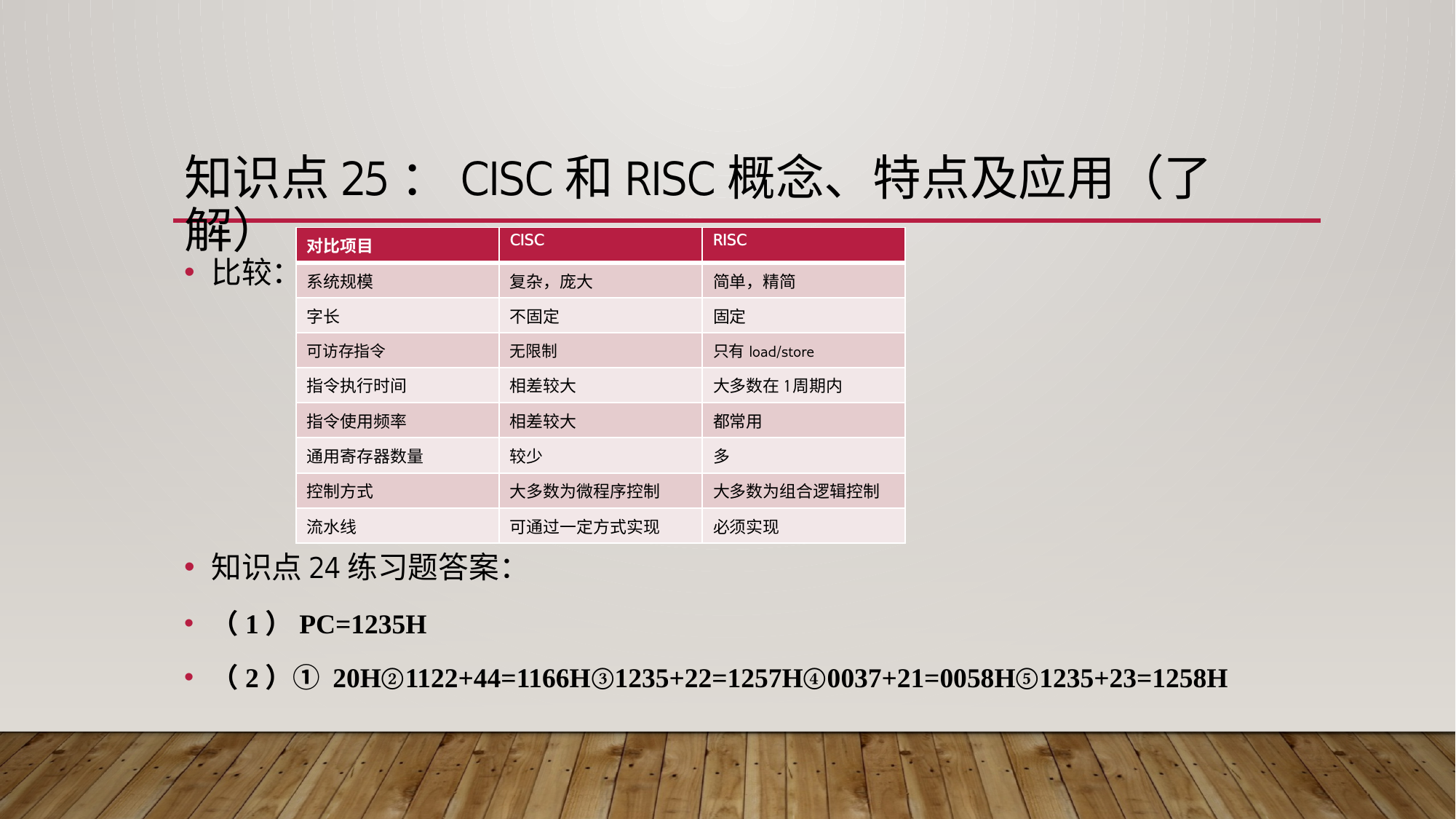

# 知识点25：CISC和RISC概念、特点及应用（了解）
| 对比项目 | CISC | RISC |
| --- | --- | --- |
| 系统规模 | 复杂，庞大 | 简单，精简 |
| 字长 | 不固定 | 固定 |
| 可访存指令 | 无限制 | 只有load/store |
| 指令执行时间 | 相差较大 | 大多数在1周期内 |
| 指令使用频率 | 相差较大 | 都常用 |
| 通用寄存器数量 | 较少 | 多 |
| 控制方式 | 大多数为微程序控制 | 大多数为组合逻辑控制 |
| 流水线 | 可通过一定方式实现 | 必须实现 |
比较：

知识点24练习题答案：
（1）PC=1235H
（2）① 20H②1122+44=1166H③1235+22=1257H④0037+21=0058H⑤1235+23=1258H